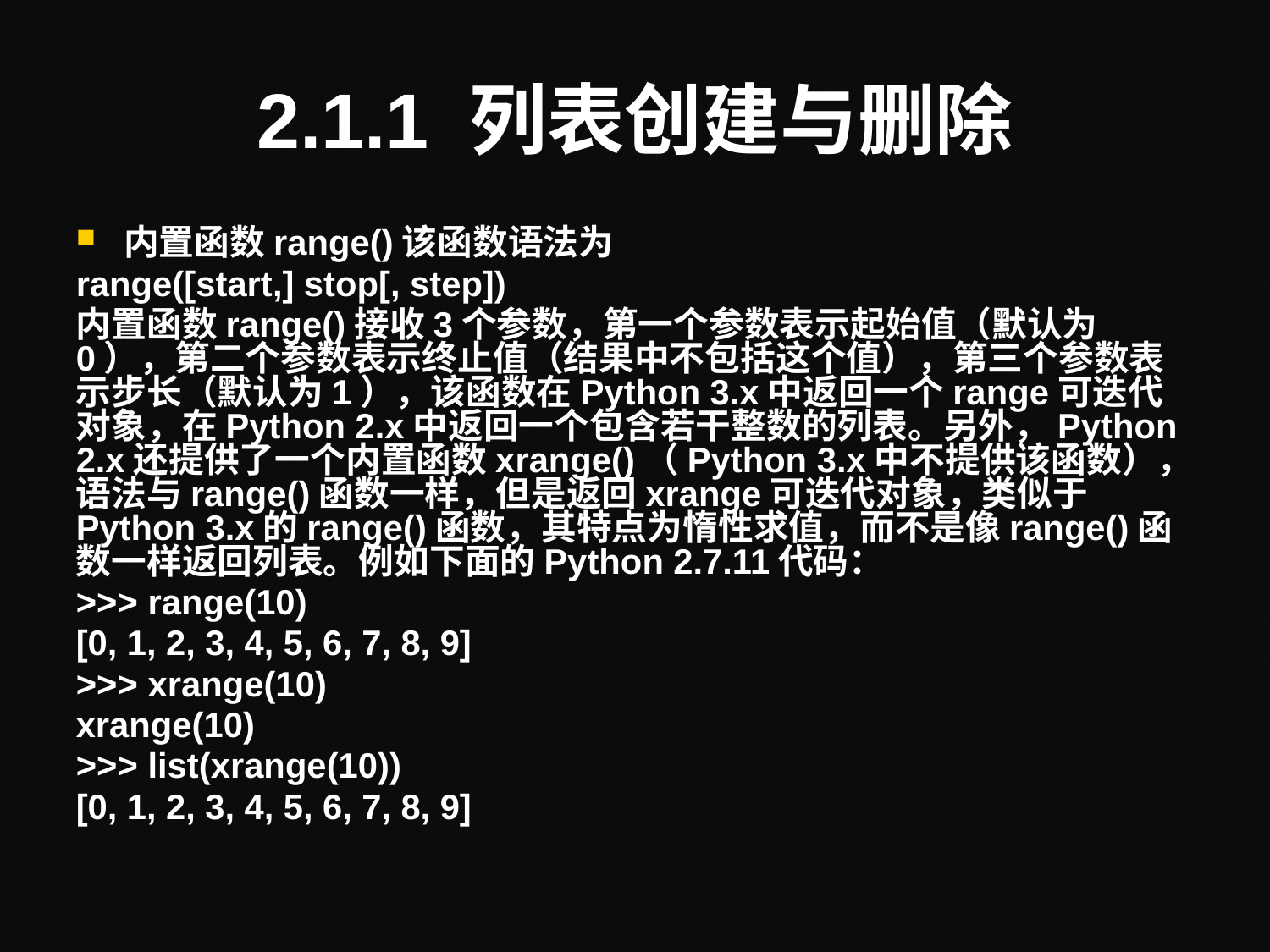

# 2.1.1 列表创建与删除
内置函数range()该函数语法为
range([start,] stop[, step])
内置函数range()接收3个参数，第一个参数表示起始值（默认为0），第二个参数表示终止值（结果中不包括这个值），第三个参数表示步长（默认为1），该函数在Python 3.x中返回一个range可迭代对象，在Python 2.x中返回一个包含若干整数的列表。另外，Python 2.x还提供了一个内置函数xrange()（Python 3.x中不提供该函数），语法与range()函数一样，但是返回xrange可迭代对象，类似于Python 3.x的range()函数，其特点为惰性求值，而不是像range()函数一样返回列表。例如下面的Python 2.7.11代码：
>>> range(10)
[0, 1, 2, 3, 4, 5, 6, 7, 8, 9]
>>> xrange(10)
xrange(10)
>>> list(xrange(10))
[0, 1, 2, 3, 4, 5, 6, 7, 8, 9]